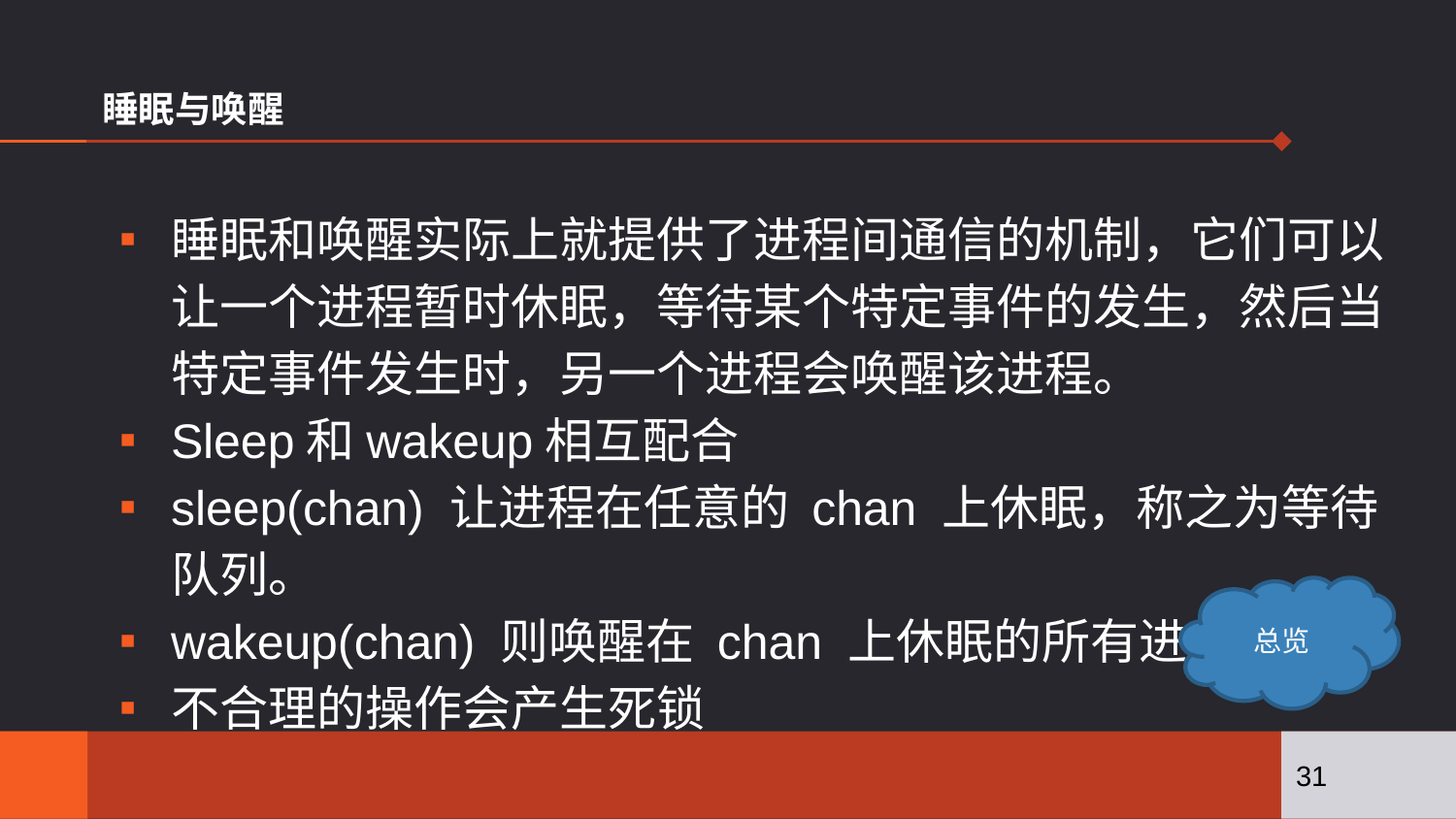

# 睡眠与唤醒
睡眠和唤醒实际上就提供了进程间通信的机制，它们可以让一个进程暂时休眠，等待某个特定事件的发生，然后当特定事件发生时，另一个进程会唤醒该进程。
Sleep和wakeup相互配合
sleep(chan) 让进程在任意的 chan 上休眠，称之为等待队列。
wakeup(chan) 则唤醒在 chan 上休眠的所有进程。
不合理的操作会产生死锁
总览
31